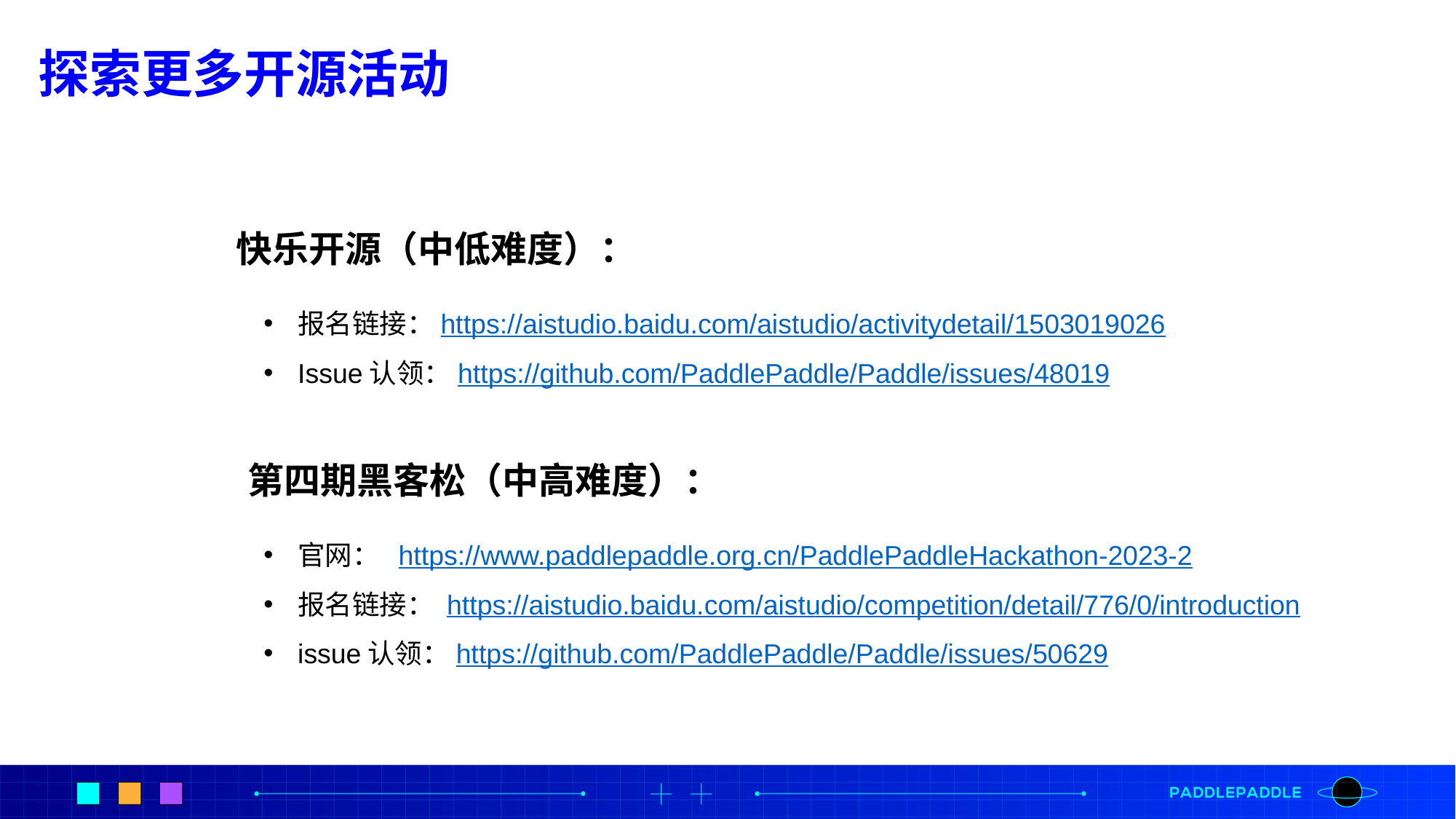

探索更多开源活动
快乐开源（中低难度）：
报名链接：https://aistudio.baidu.com/aistudio/activitydetail/1503019026
Issue认领：https://github.com/PaddlePaddle/Paddle/issues/48019
第四期黑客松（中高难度）：
官网：  https://www.paddlepaddle.org.cn/PaddlePaddleHackathon-2023-2
报名链接： https://aistudio.baidu.com/aistudio/competition/detail/776/0/introduction
issue认领：https://github.com/PaddlePaddle/Paddle/issues/50629